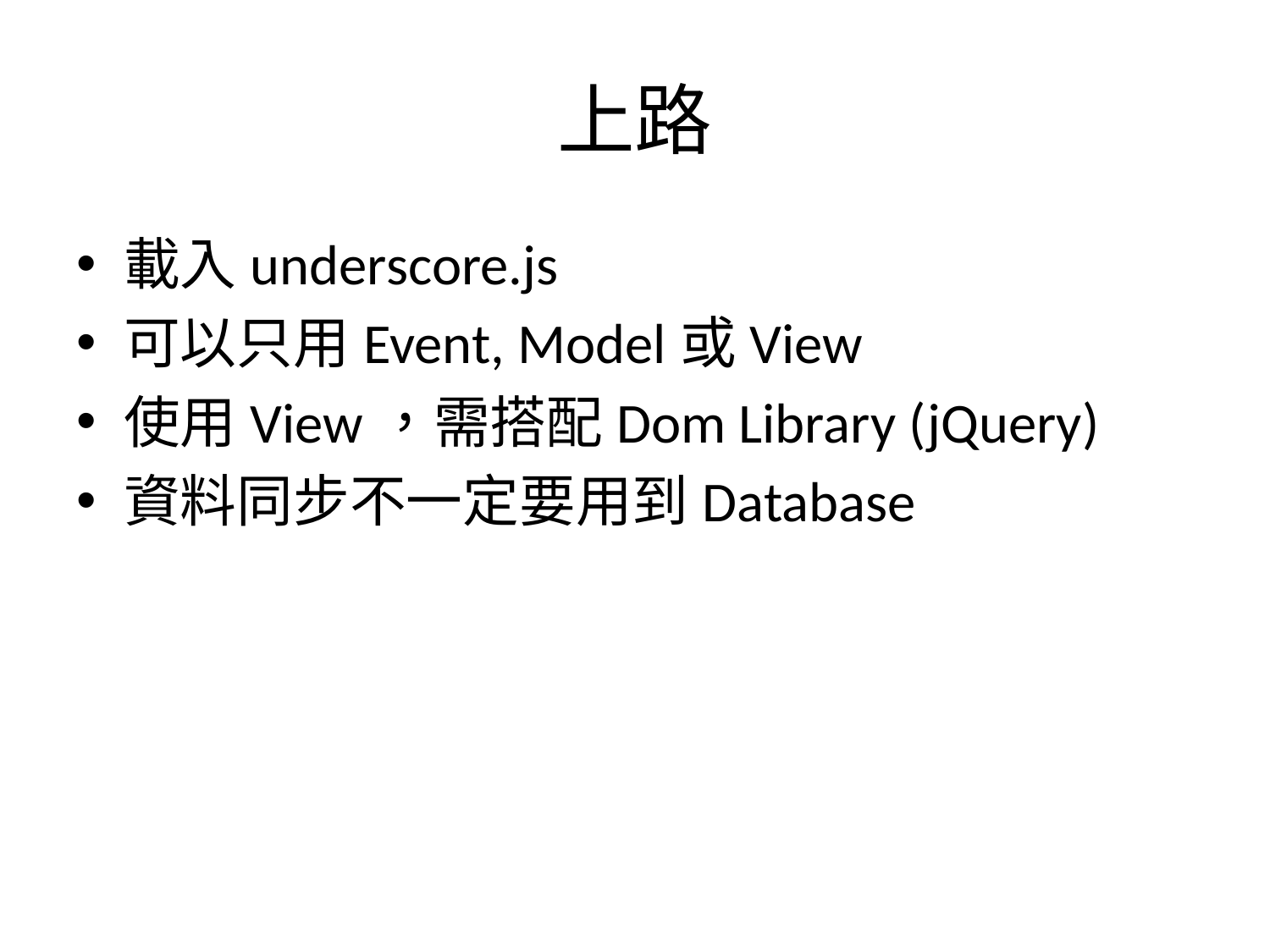

# 上路
載入underscore.js
可以只用Event, Model或View
使用View，需搭配Dom Library (jQuery)
資料同步不一定要用到Database